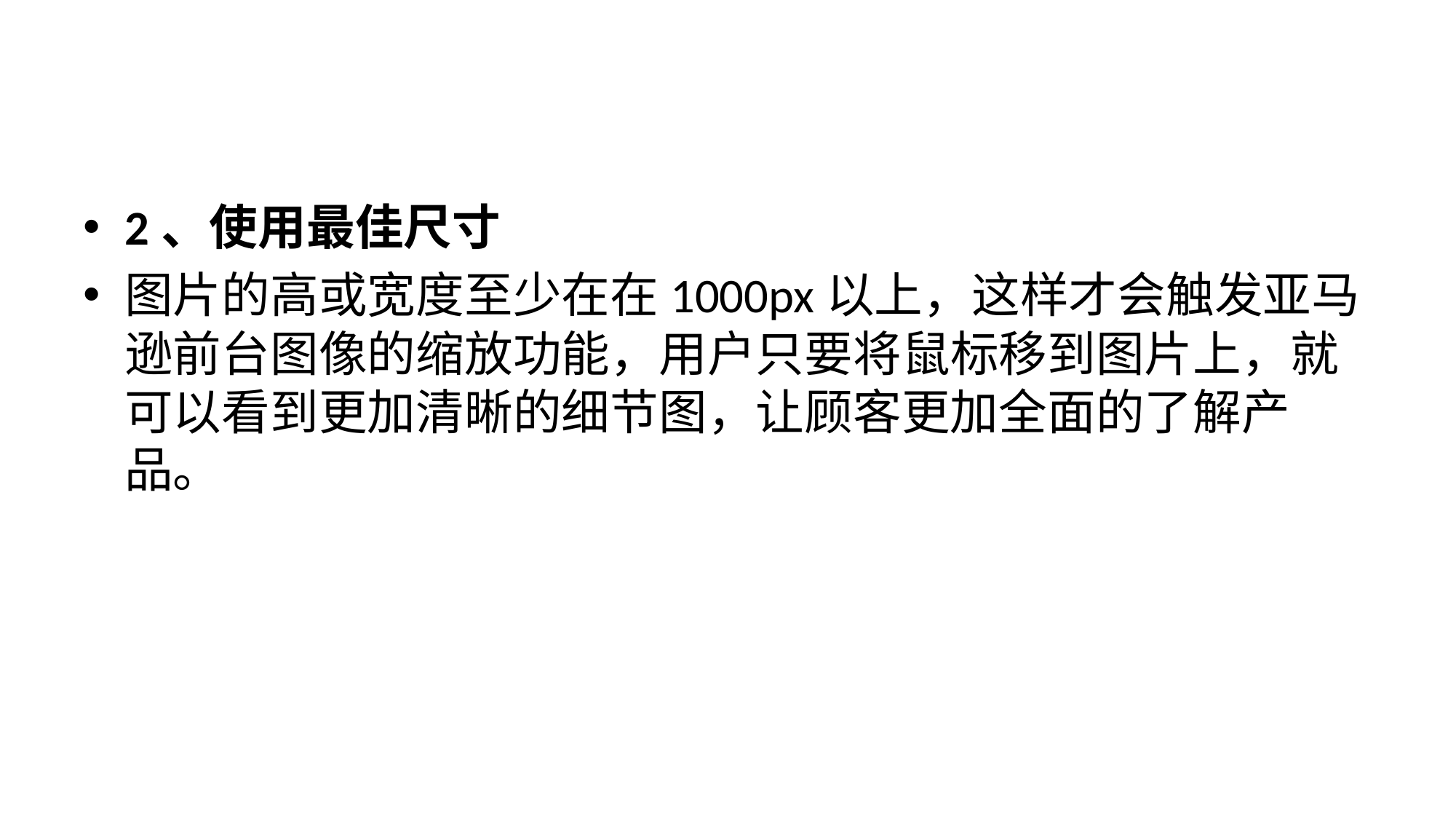

#
2、使用最佳尺寸
图片的高或宽度至少在在1000px以上，这样才会触发亚马逊前台图像的缩放功能，用户只要将鼠标移到图片上，就可以看到更加清晰的细节图，让顾客更加全面的了解产品。